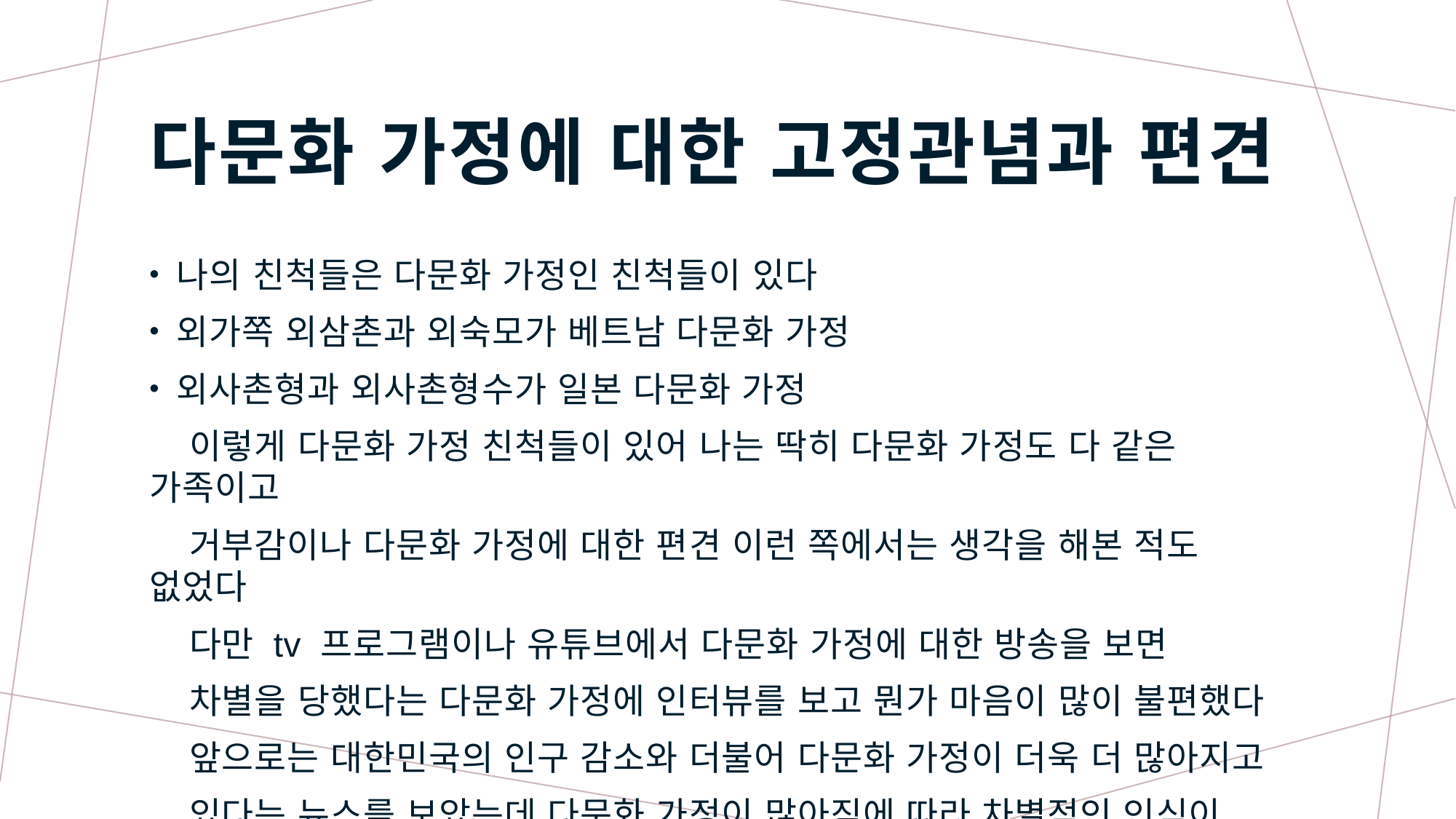

# 다문화 가정에 대한 고정관념과 편견
나의 친척들은 다문화 가정인 친척들이 있다
외가쪽 외삼촌과 외숙모가 베트남 다문화 가정
외사촌형과 외사촌형수가 일본 다문화 가정
   이렇게 다문화 가정 친척들이 있어 나는 딱히 다문화 가정도 다 같은 가족이고
   거부감이나 다문화 가정에 대한 편견 이런 쪽에서는 생각을 해본 적도 없었다
   다만 tv 프로그램이나 유튜브에서 다문화 가정에 대한 방송을 보면
   차별을 당했다는 다문화 가정에 인터뷰를 보고 뭔가 마음이 많이 불편했다
   앞으로는 대한민국의 인구 감소와 더불어 다문화 가정이 더욱 더 많아지고
   있다는 뉴스를 보았는데 다문화 가정이 많아짐에 따라 차별적인 인식이
   많이 줄어들었으면 싶고 다문화 가정들이 상처를 안 받는 대한민국이
    되었으면 싶다.